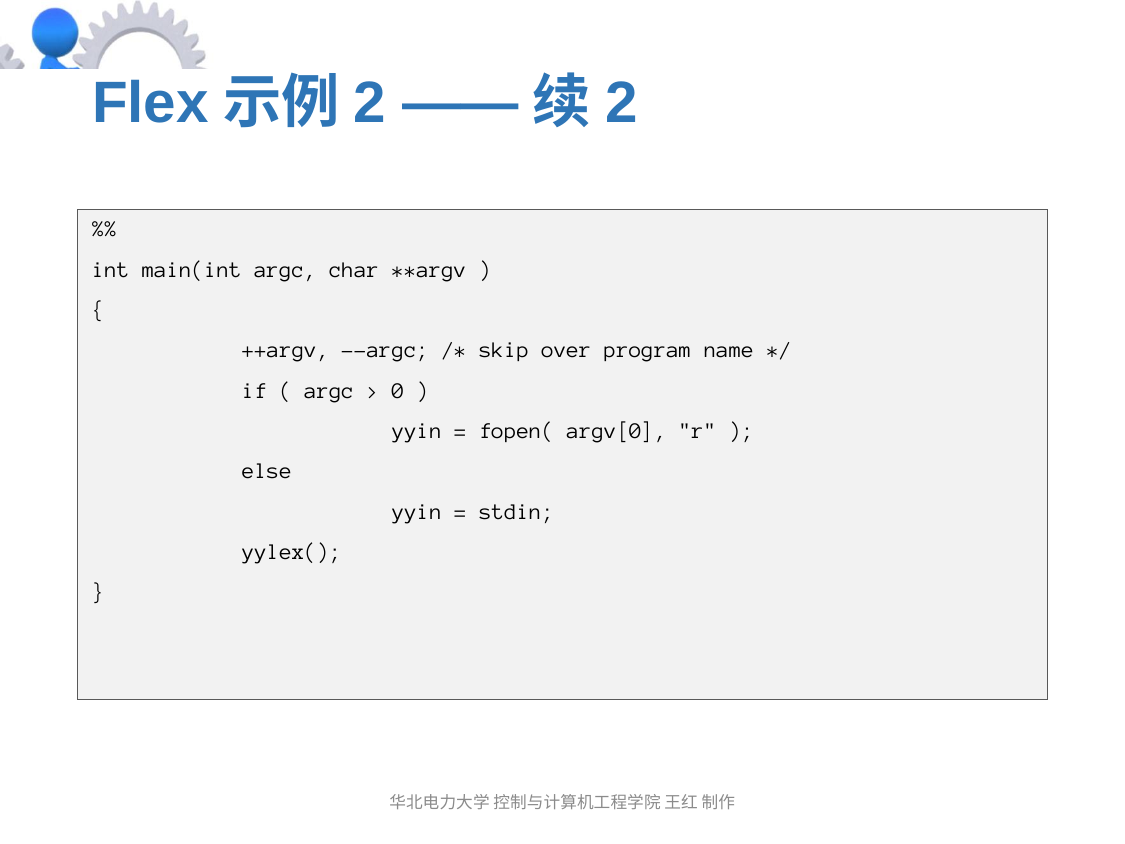

# Flex示例2 ——续2
%%
int main(int argc, char **argv )
{
	++argv, --argc; /* skip over program name */
	if ( argc > 0 )
		yyin = fopen( argv[0], "r" );
	else
		yyin = stdin;
	yylex();
}
华北电力大学 控制与计算机工程学院 王红 制作